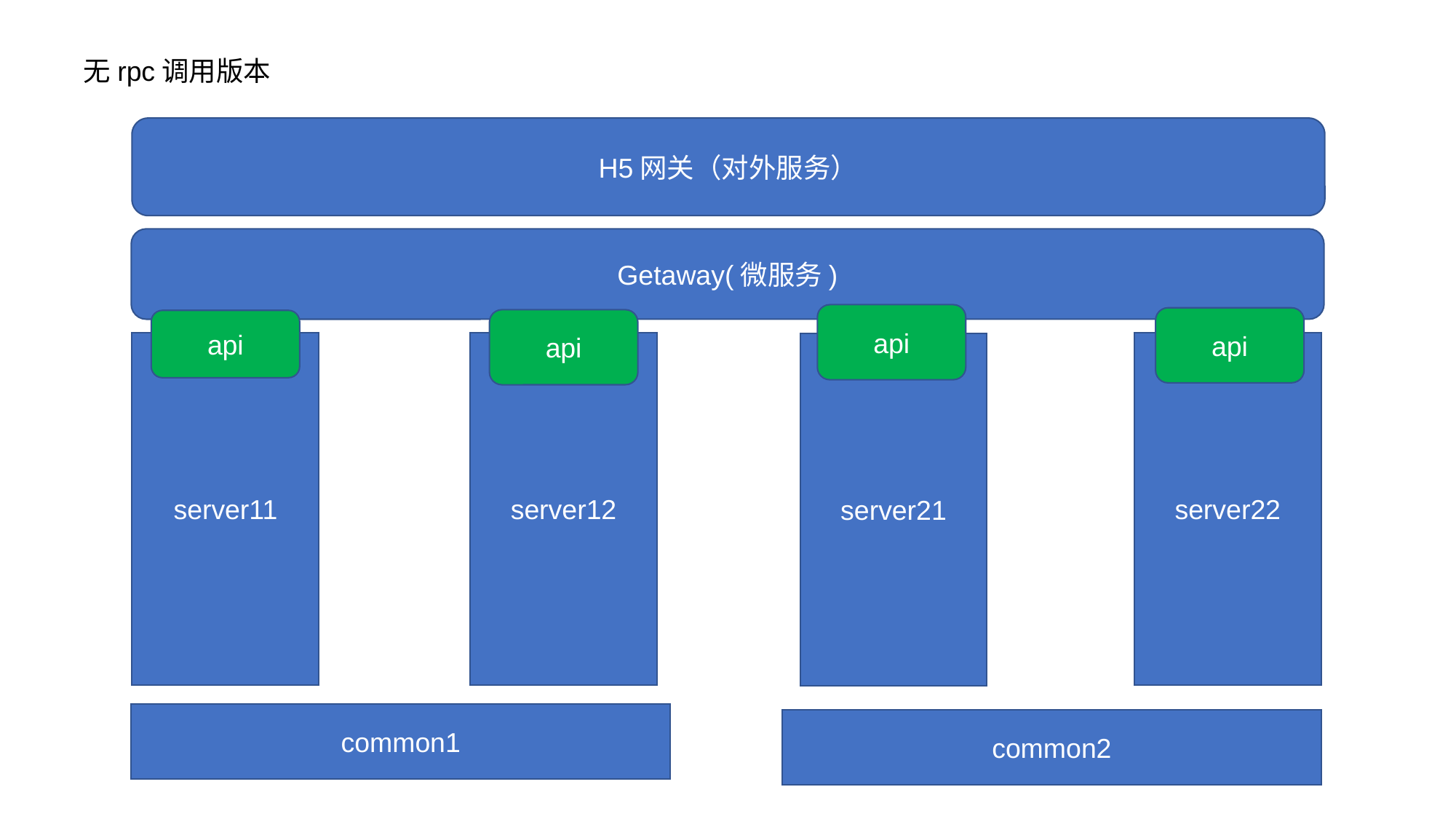

无rpc调用版本
H5网关（对外服务）
Getaway(微服务)
api
api
api
api
server11
server12
server22
server21
common1
common2